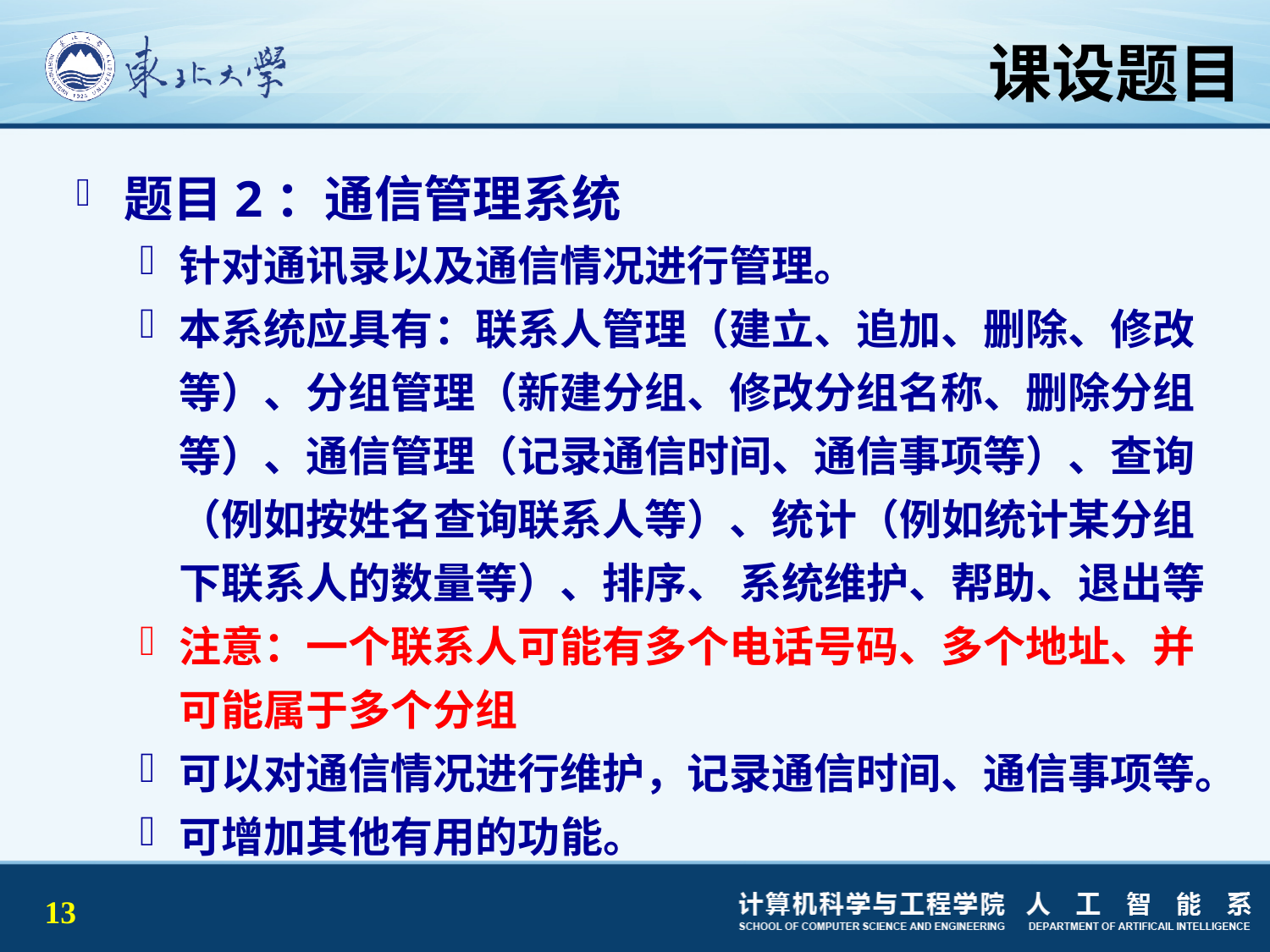

# 课设题目
题目2：通信管理系统
针对通讯录以及通信情况进行管理。
本系统应具有：联系人管理（建立、追加、删除、修改等）、分组管理（新建分组、修改分组名称、删除分组等）、通信管理（记录通信时间、通信事项等）、查询（例如按姓名查询联系人等）、统计（例如统计某分组下联系人的数量等）、排序、 系统维护、帮助、退出等
注意：一个联系人可能有多个电话号码、多个地址、并可能属于多个分组
可以对通信情况进行维护，记录通信时间、通信事项等。
可增加其他有用的功能。